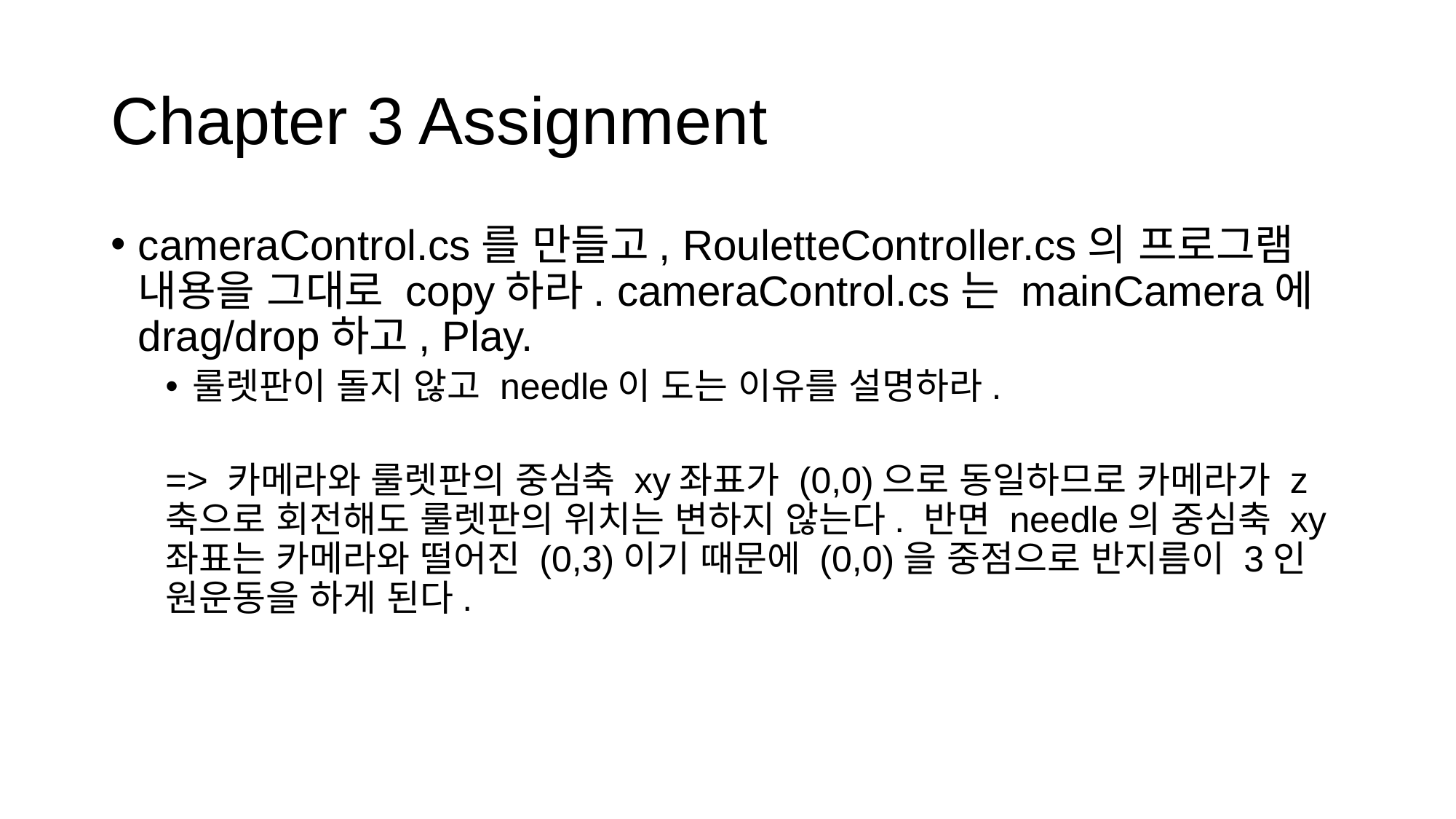

# Chapter 3 Assignment
cameraControl.cs를 만들고, RouletteController.cs의 프로그램 내용을 그대로 copy하라. cameraControl.cs는 mainCamera에 drag/drop하고, Play.
룰렛판이 돌지 않고 needle이 도는 이유를 설명하라.

=> 카메라와 룰렛판의 중심축 xy좌표가 (0,0)으로 동일하므로 카메라가 z축으로 회전해도 룰렛판의 위치는 변하지 않는다. 반면 needle의 중심축 xy좌표는 카메라와 떨어진 (0,3)이기 때문에 (0,0)을 중점으로 반지름이 3인 원운동을 하게 된다.